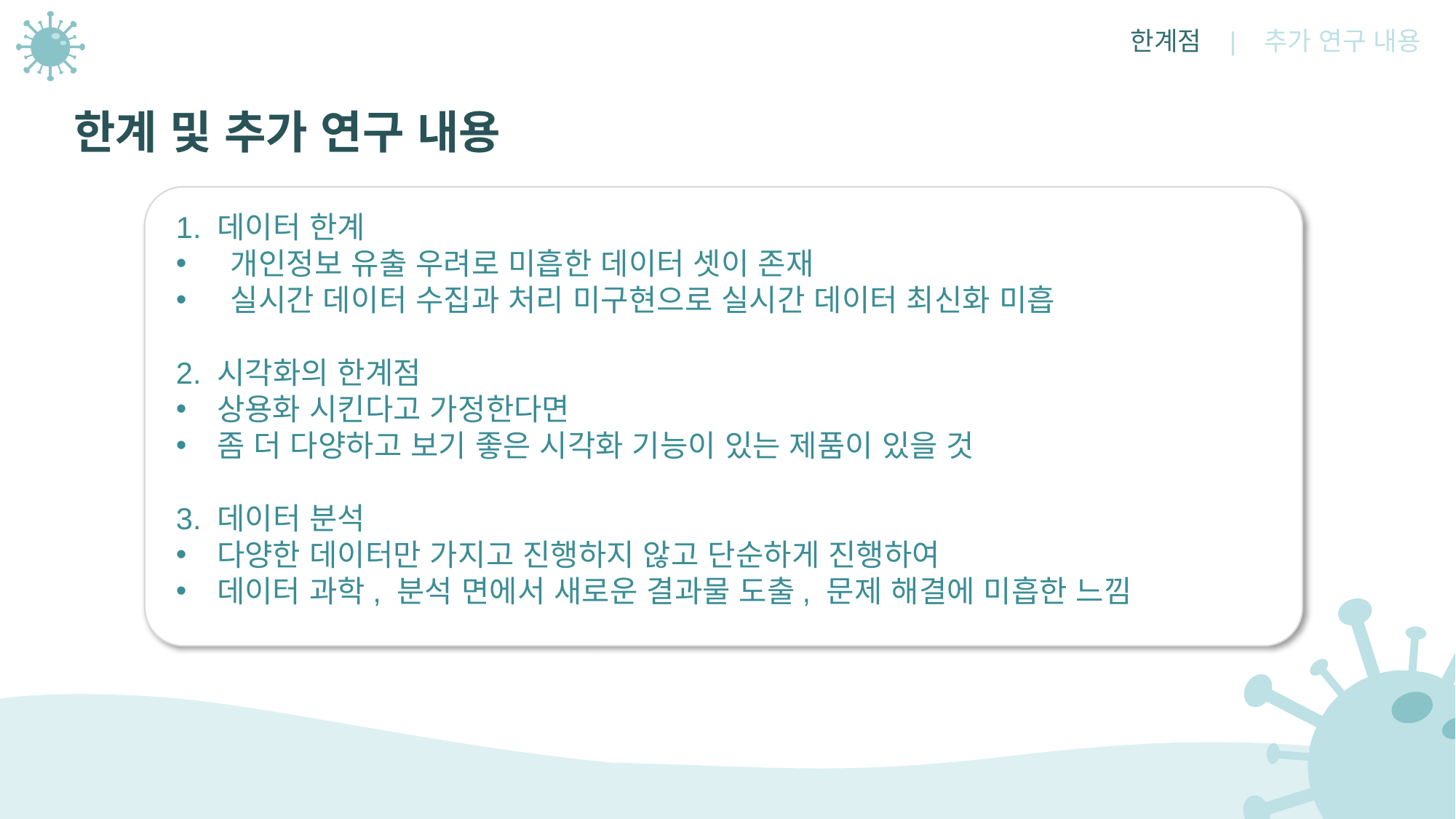

한계점   |   추가 연구 내용
     한계 및 추가 연구 내용

1. 데이터 한계
개인정보 유출 우려로 미흡한 데이터 셋이 존재
실시간 데이터 수집과 처리 미구현으로 실시간 데이터 최신화 미흡

2. 시각화의 한계점
상용화 시킨다고 가정한다면
좀 더 다양하고 보기 좋은 시각화 기능이 있는 제품이 있을 것

3. 데이터 분석
다양한 데이터만 가지고 진행하지 않고 단순하게 진행하여
데이터 과학, 분석 면에서 새로운 결과물 도출, 문제 해결에 미흡한 느낌